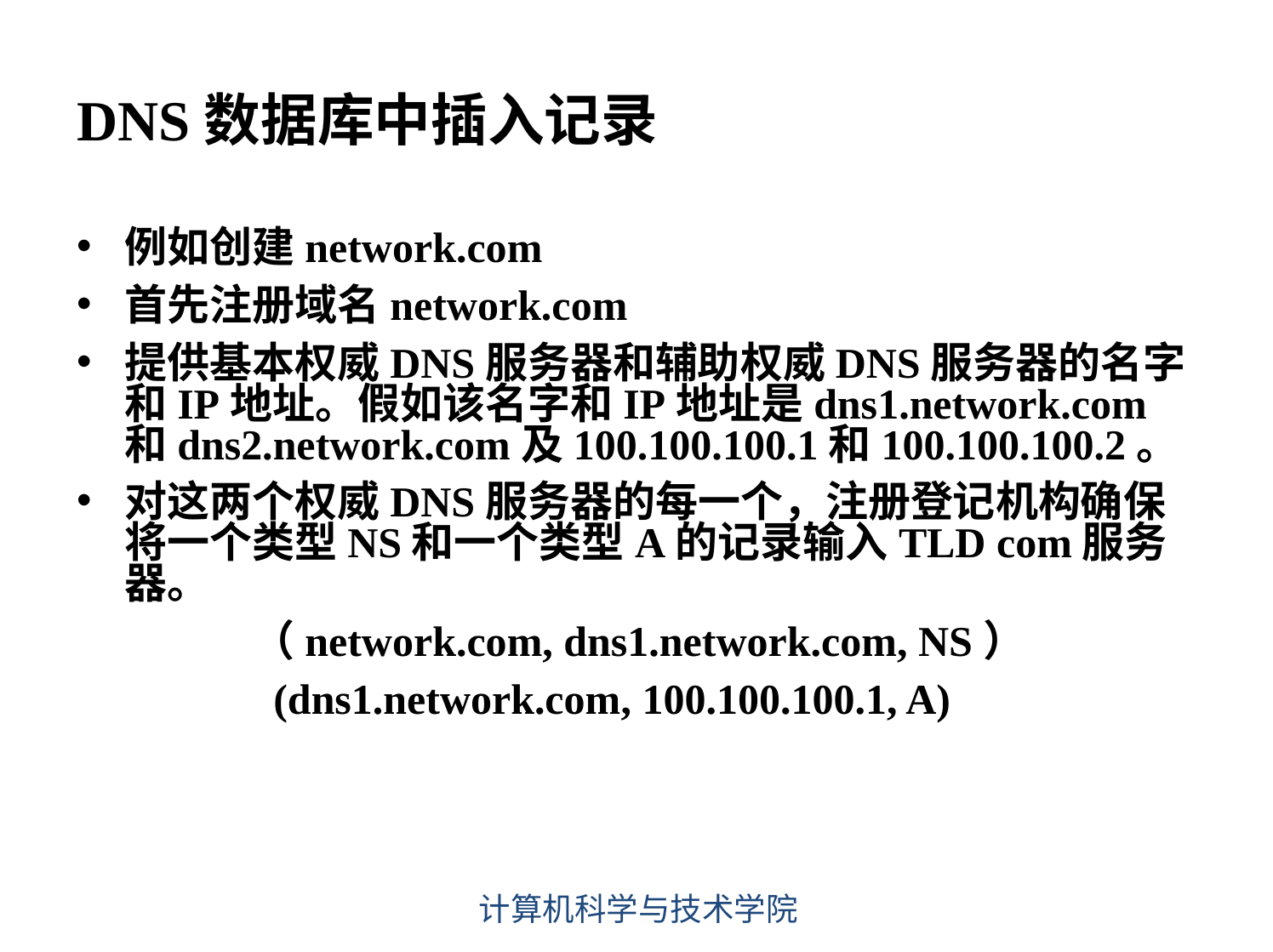

# DNS数据库中插入记录
例如创建network.com
首先注册域名network.com
提供基本权威DNS服务器和辅助权威DNS服务器的名字和IP地址。假如该名字和IP地址是dns1.network.com和dns2.network.com及100.100.100.1和100.100.100.2。
对这两个权威DNS服务器的每一个，注册登记机构确保将一个类型NS和一个类型A的记录输入TLD com服务器。
		（network.com, dns1.network.com, NS）
		  (dns1.network.com, 100.100.100.1, A)
计算机科学与技术学院
19